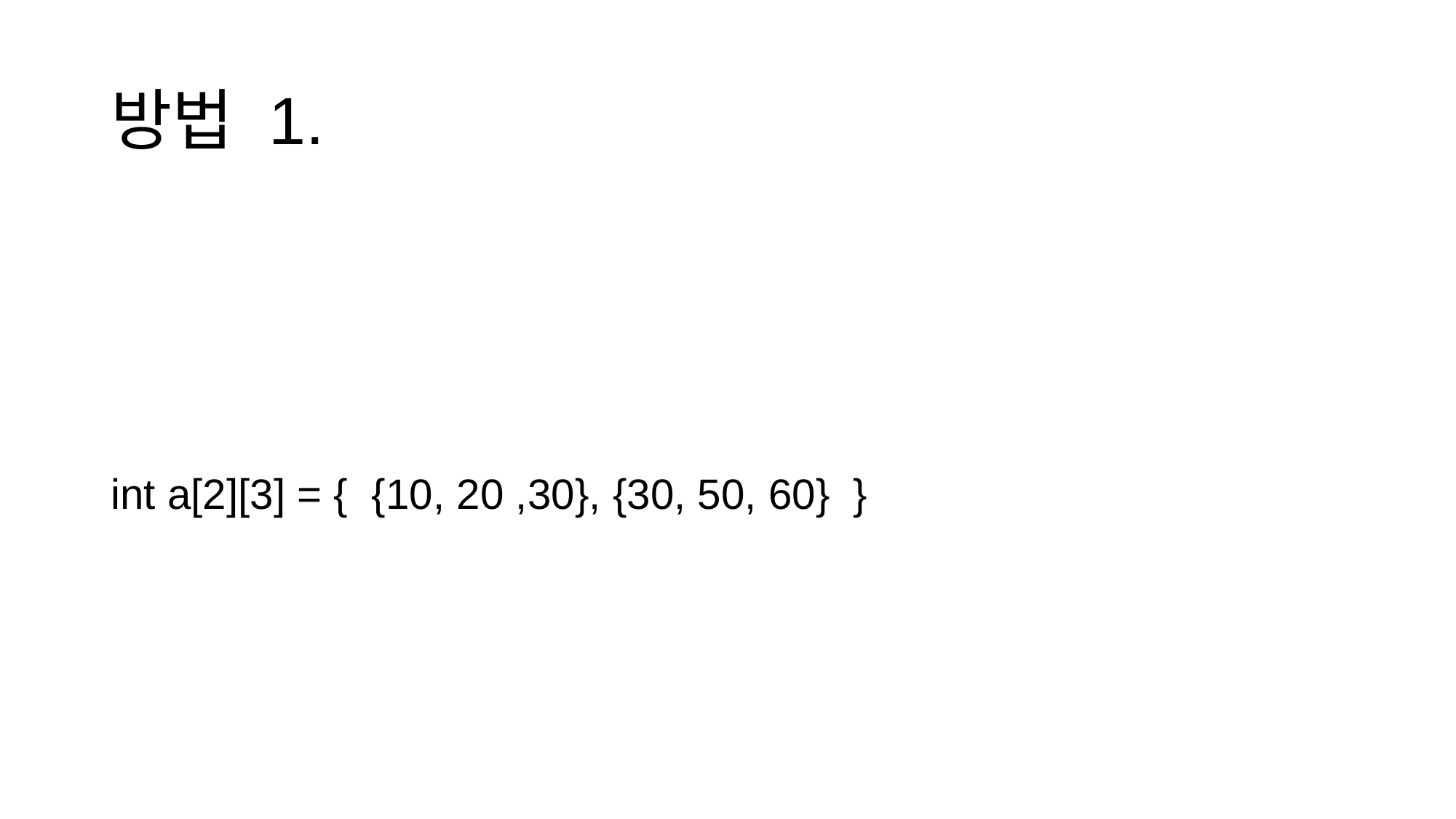

# 방법 1.

int a[2][3] = {  {10, 20 ,30}, {30, 50, 60}  }